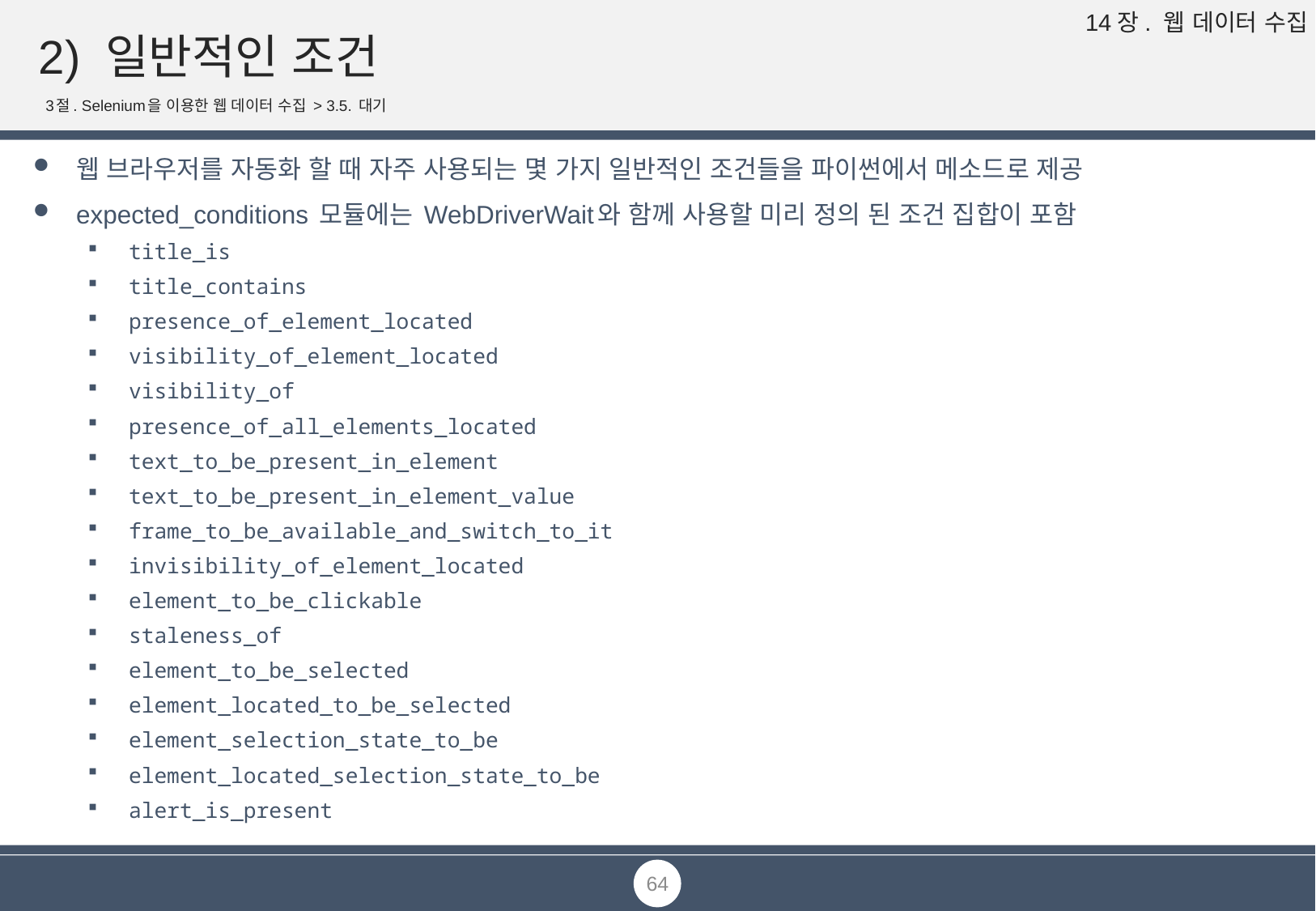

# 2) 일반적인 조건
3절. Selenium을 이용한 웹 데이터 수집 > 3.5. 대기
웹 브라우저를 자동화 할 때 자주 사용되는 몇 가지 일반적인 조건들을 파이썬에서 메소드로 제공
expected_conditions 모듈에는 WebDriverWait와 함께 사용할 미리 정의 된 조건 집합이 포함
title_is
title_contains
presence_of_element_located
visibility_of_element_located
visibility_of
presence_of_all_elements_located
text_to_be_present_in_element
text_to_be_present_in_element_value
frame_to_be_available_and_switch_to_it
invisibility_of_element_located
element_to_be_clickable
staleness_of
element_to_be_selected
element_located_to_be_selected
element_selection_state_to_be
element_located_selection_state_to_be
alert_is_present

64